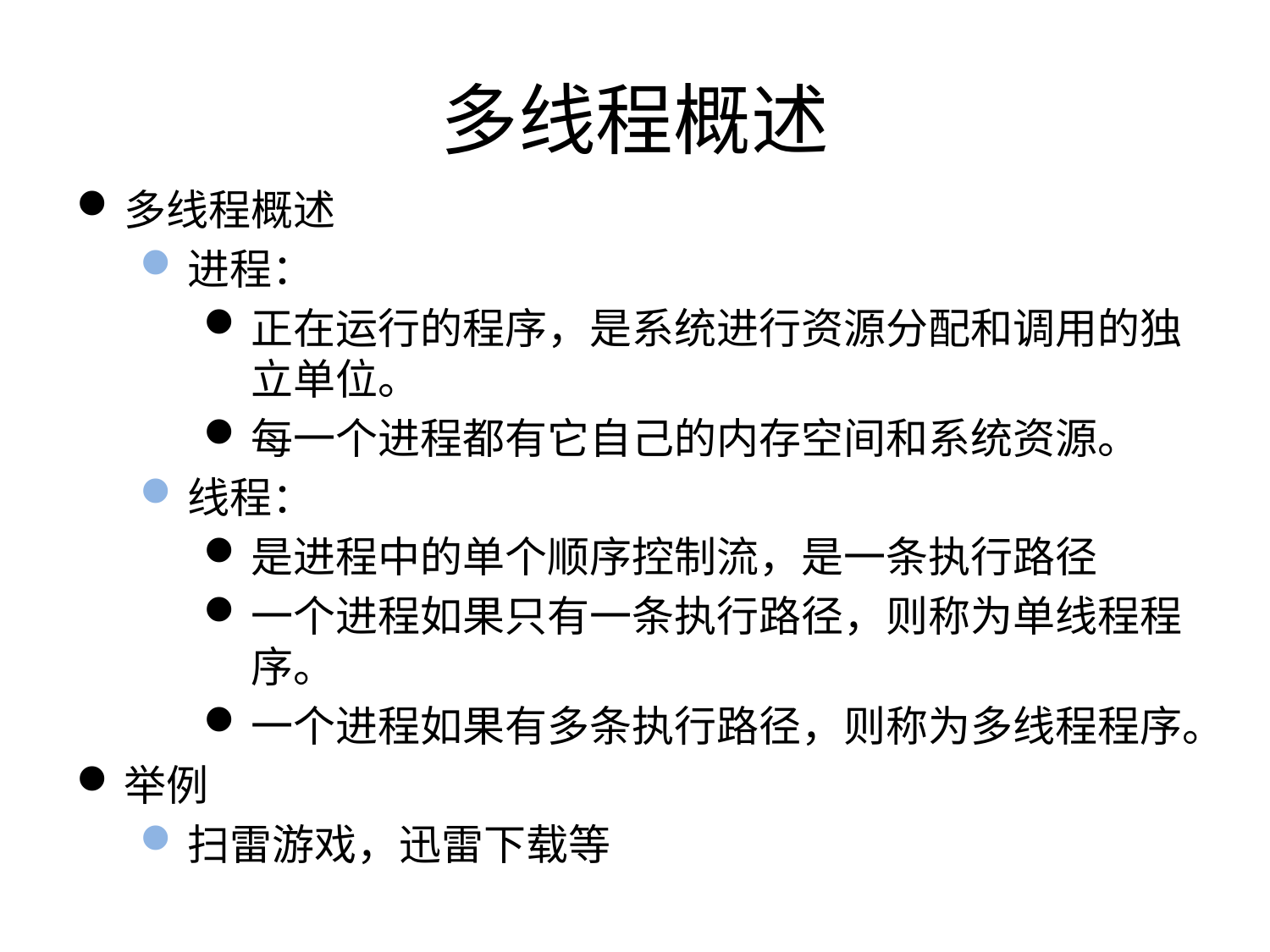

# 多线程概述
多线程概述
进程：
正在运行的程序，是系统进行资源分配和调用的独立单位。
每一个进程都有它自己的内存空间和系统资源。
线程：
是进程中的单个顺序控制流，是一条执行路径
一个进程如果只有一条执行路径，则称为单线程程序。
一个进程如果有多条执行路径，则称为多线程程序。
举例
扫雷游戏，迅雷下载等